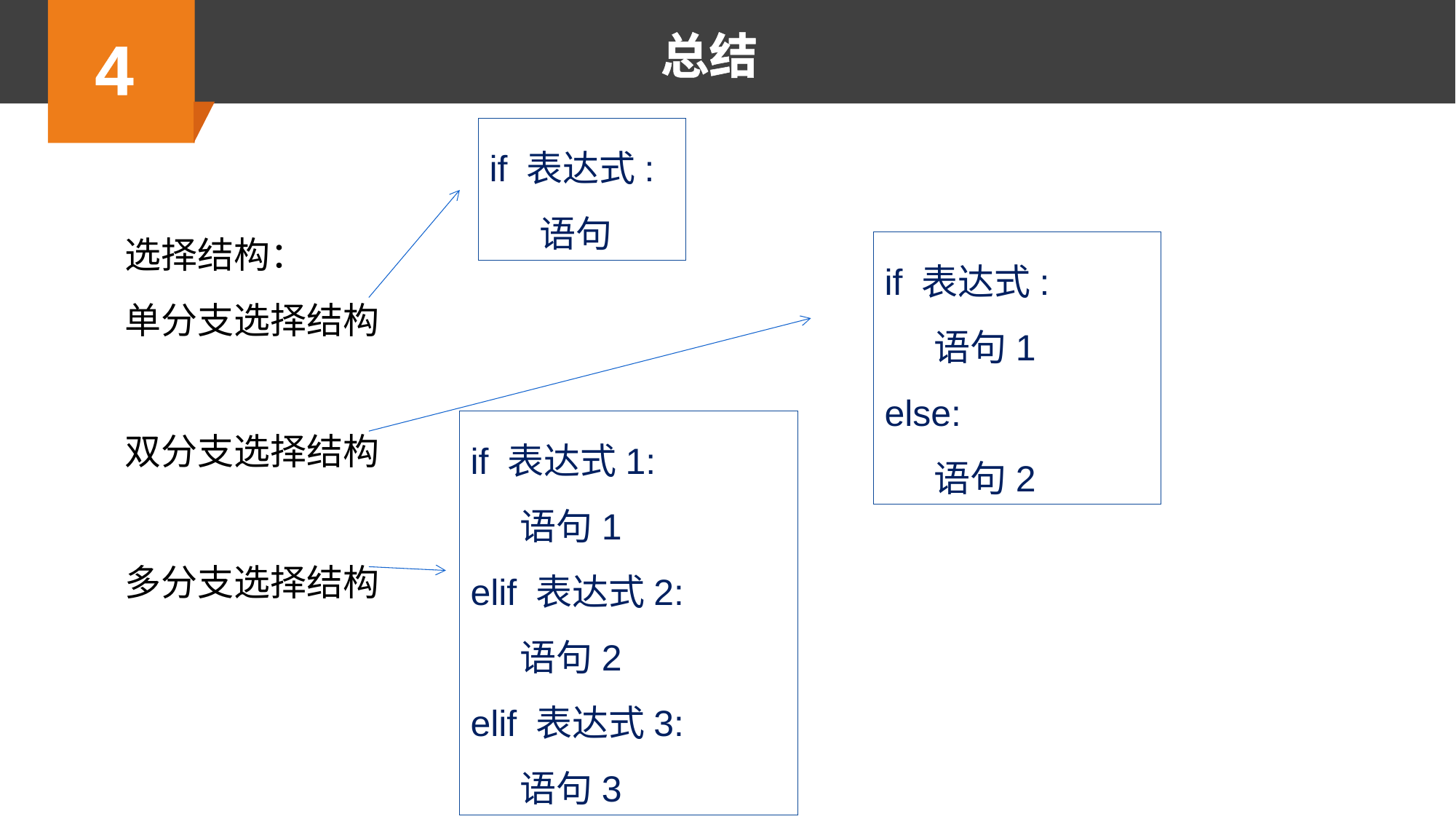

4
总结
if 表达式:
     语句
选择结构：
单分支选择结构

双分支选择结构

多分支选择结构
if 表达式:
     语句1
else:
     语句2
if 表达式1:
     语句1
elif 表达式2:
     语句2
elif 表达式3:
     语句3